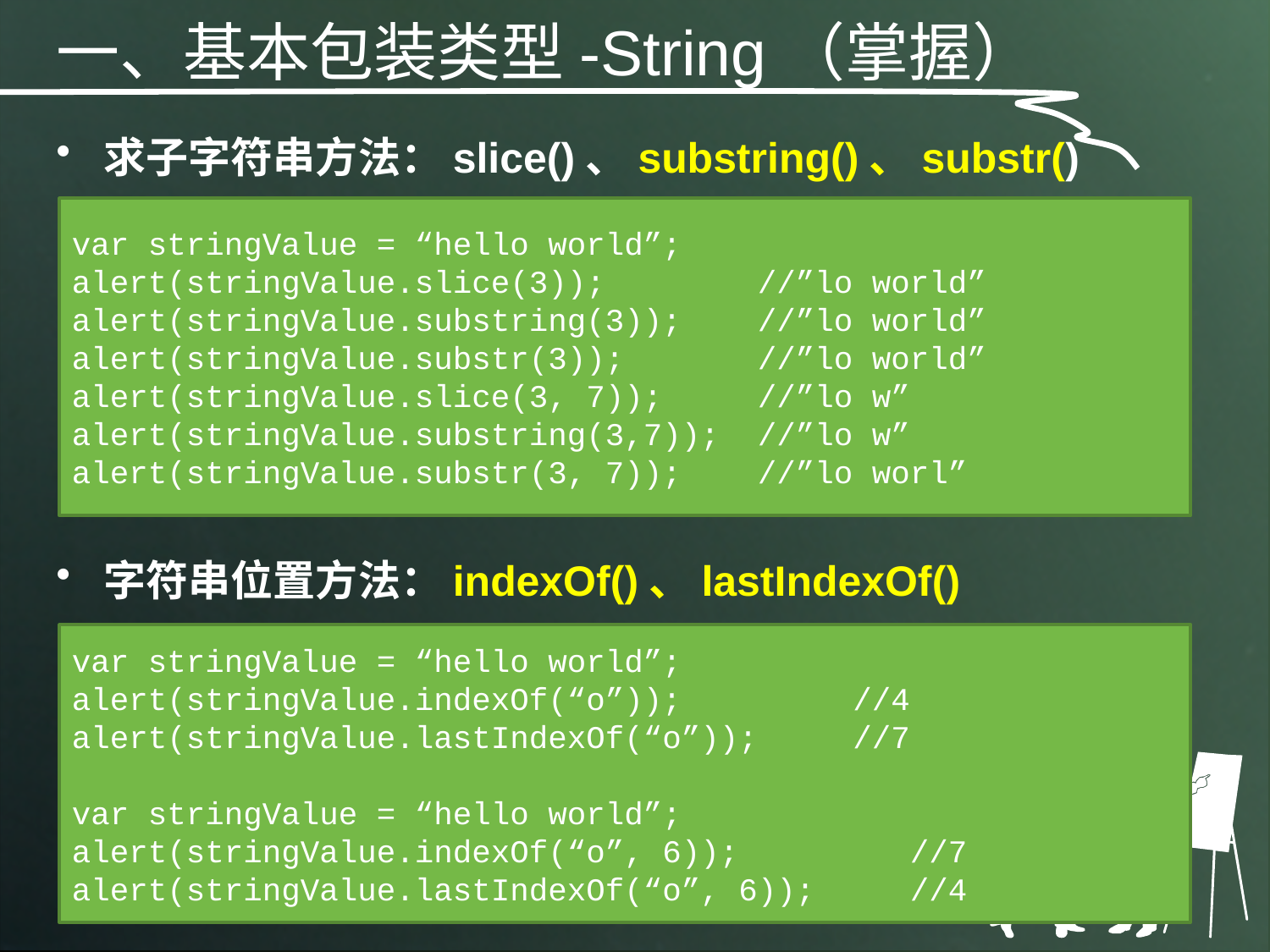

一、基本包装类型-String（掌握）

求子字符串方法：slice()、substring()、substr()

字符串位置方法：indexOf()、lastIndexOf()

var stringValue = “hello world”;
alert(stringValue.slice(3));        //”lo world”
alert(stringValue.substring(3));    //”lo world”
alert(stringValue.substr(3));       //”lo world”
alert(stringValue.slice(3, 7));     //”lo w”
alert(stringValue.substring(3,7));  //”lo w”
alert(stringValue.substr(3, 7));    //”lo worl”
var stringValue = “hello world”;
alert(stringValue.indexOf(“o”));         //4
alert(stringValue.lastIndexOf(“o”));     //7

var stringValue = “hello world”;
alert(stringValue.indexOf(“o”, 6));         //7
alert(stringValue.lastIndexOf(“o”, 6));     //4